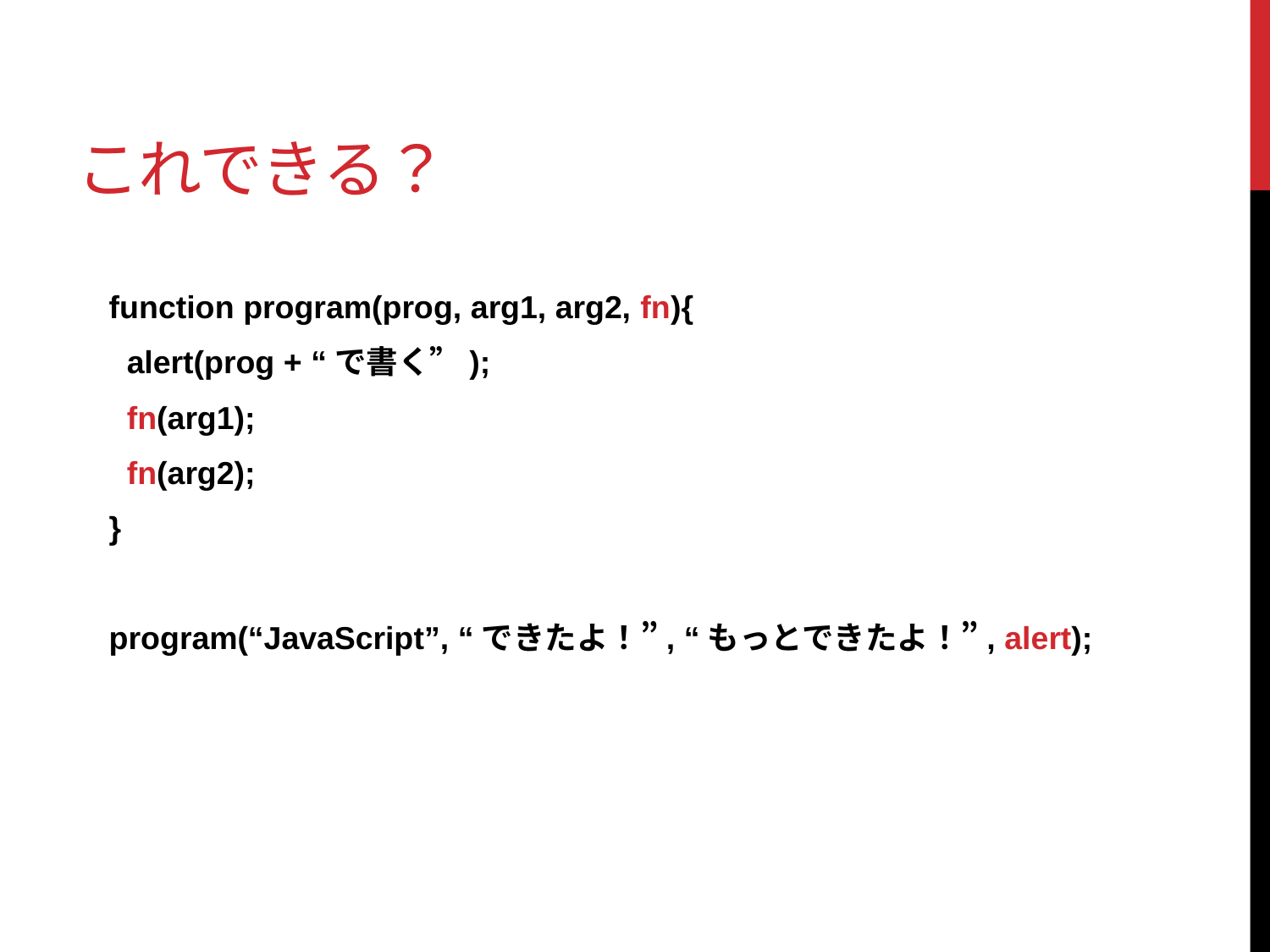

# これできる？
function program(prog, arg1, arg2, fn){
  alert(prog + “で書く”);
  fn(arg1);
  fn(arg2);
}

program(“JavaScript”, “できたよ！”, “もっとできたよ！”, alert);